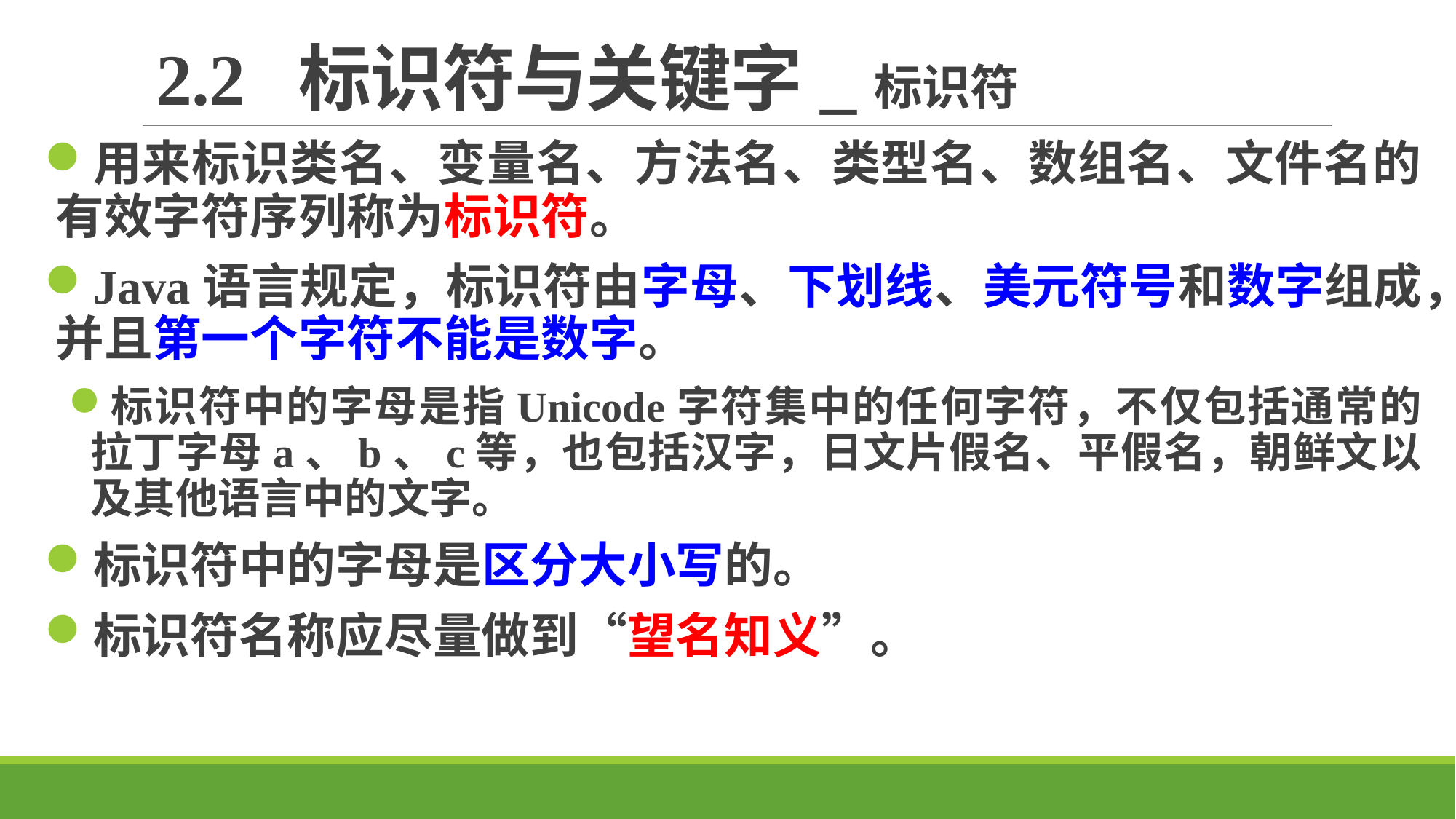

# 2.2  标识符与关键字_标识符
用来标识类名、变量名、方法名、类型名、数组名、文件名的有效字符序列称为标识符。
Java语言规定，标识符由字母、下划线、美元符号和数字组成，并且第一个字符不能是数字。
标识符中的字母是指Unicode字符集中的任何字符，不仅包括通常的拉丁字母a、b、c等，也包括汉字，日文片假名、平假名，朝鲜文以及其他语言中的文字。
标识符中的字母是区分大小写的。
标识符名称应尽量做到“望名知义”。